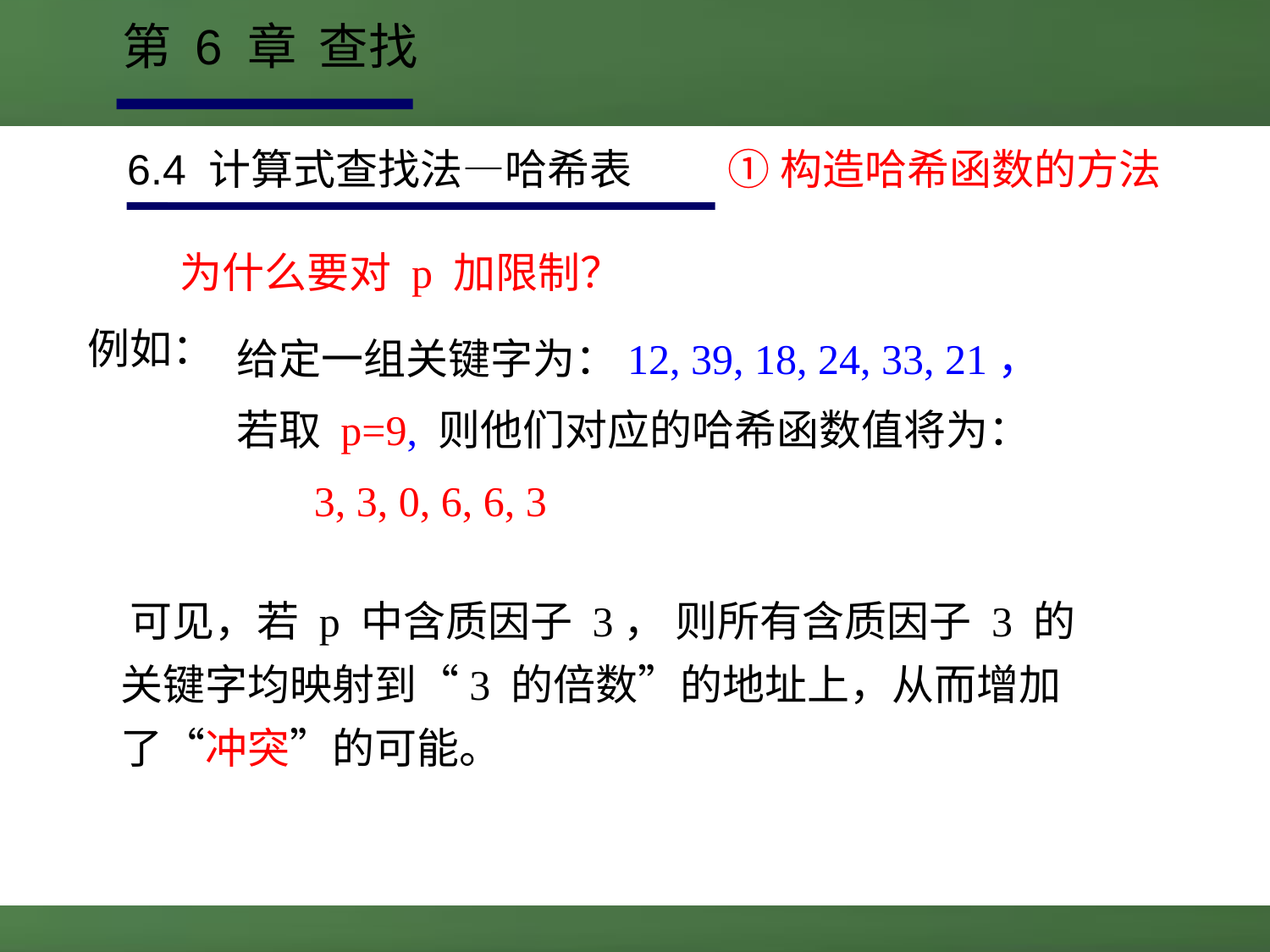

第 6 章  查找

6.4 计算式查找法—哈希表
①构造哈希函数的方法

为什么要对 p 加限制？
   给定一组关键字为：12, 39, 18, 24, 33, 21，
   若取 p=9, 则他们对应的哈希函数值将为：
           3, 3, 0, 6, 6, 3
例如：
    可见，若 p 中含质因子 3， 则所有含质因子 3 的
   关键字均映射到“3 的倍数”的地址上，从而增加
   了“冲突”的可能。